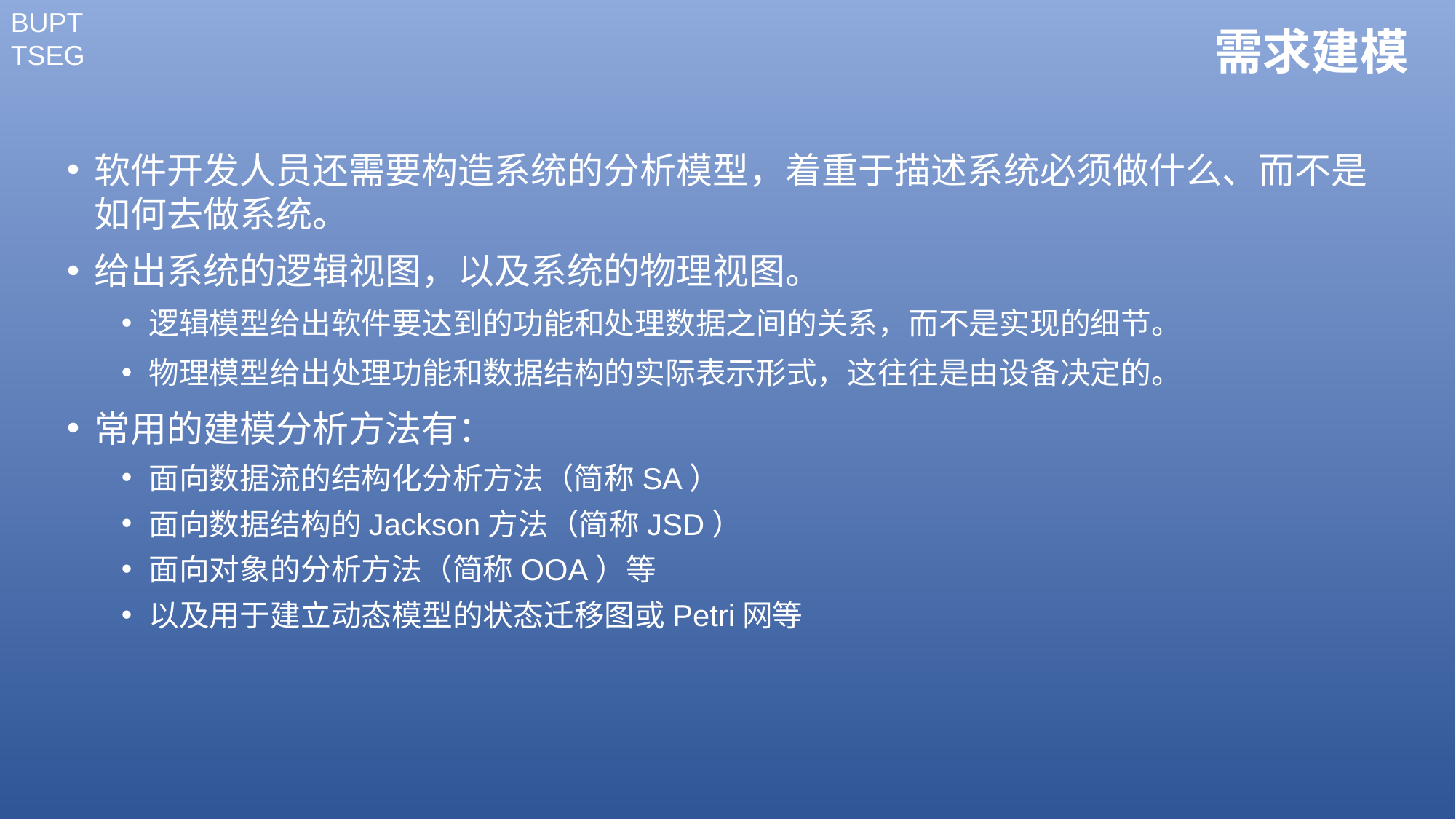

# 需求建模
软件开发人员还需要构造系统的分析模型，着重于描述系统必须做什么、而不是如何去做系统。
给出系统的逻辑视图，以及系统的物理视图。
逻辑模型给出软件要达到的功能和处理数据之间的关系，而不是实现的细节。
物理模型给出处理功能和数据结构的实际表示形式，这往往是由设备决定的。
常用的建模分析方法有：
面向数据流的结构化分析方法（简称SA）
面向数据结构的Jackson方法（简称JSD）
面向对象的分析方法（简称OOA）等
以及用于建立动态模型的状态迁移图或Petri网等